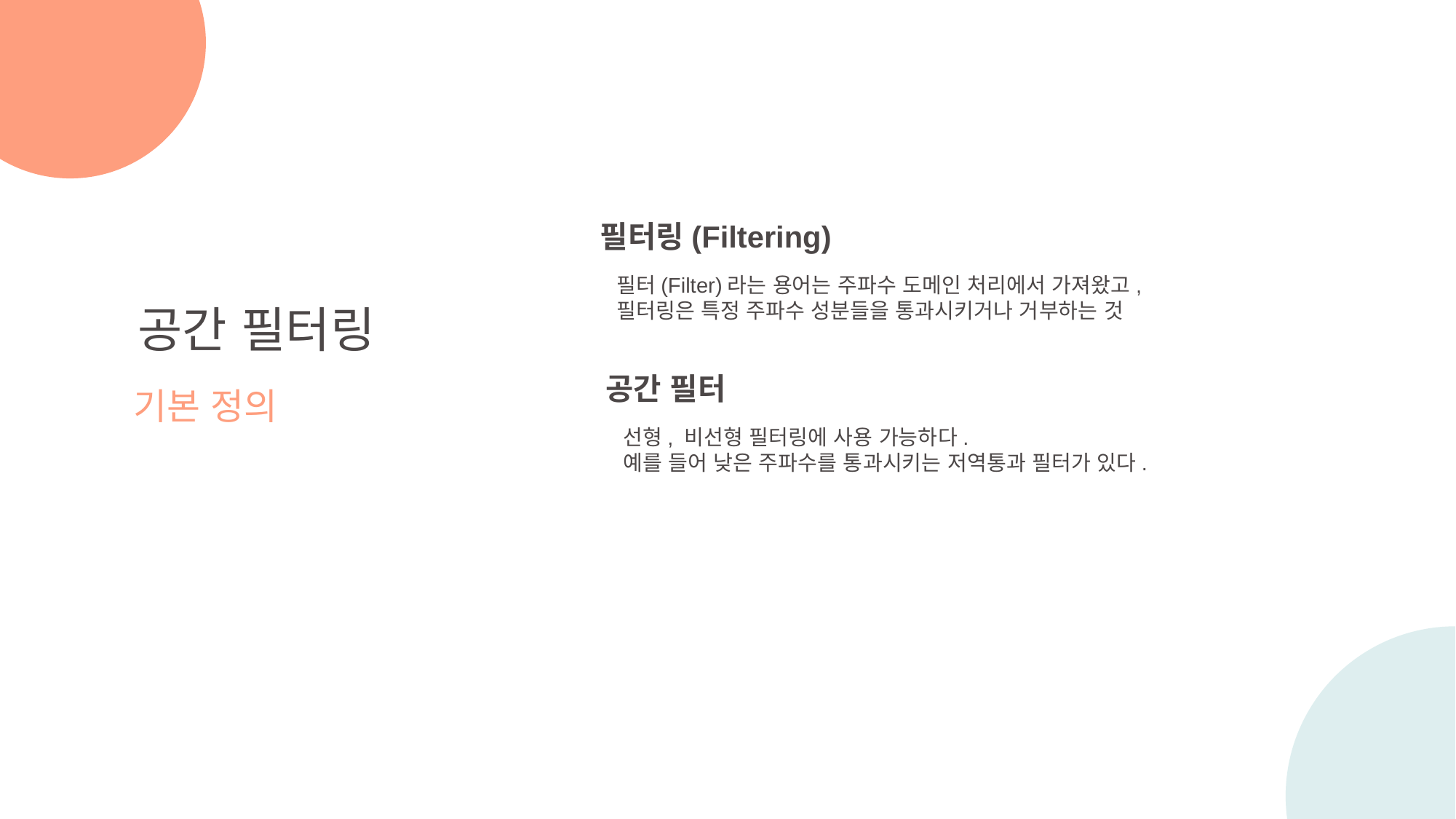

필터링(Filtering)
필터(Filter)라는 용어는 주파수 도메인 처리에서 가져왔고,
필터링은 특정 주파수 성분들을 통과시키거나 거부하는 것
공간 필터링
기본 정의
공간 필터
선형, 비선형 필터링에 사용 가능하다.
예를 들어 낮은 주파수를 통과시키는 저역통과 필터가 있다.